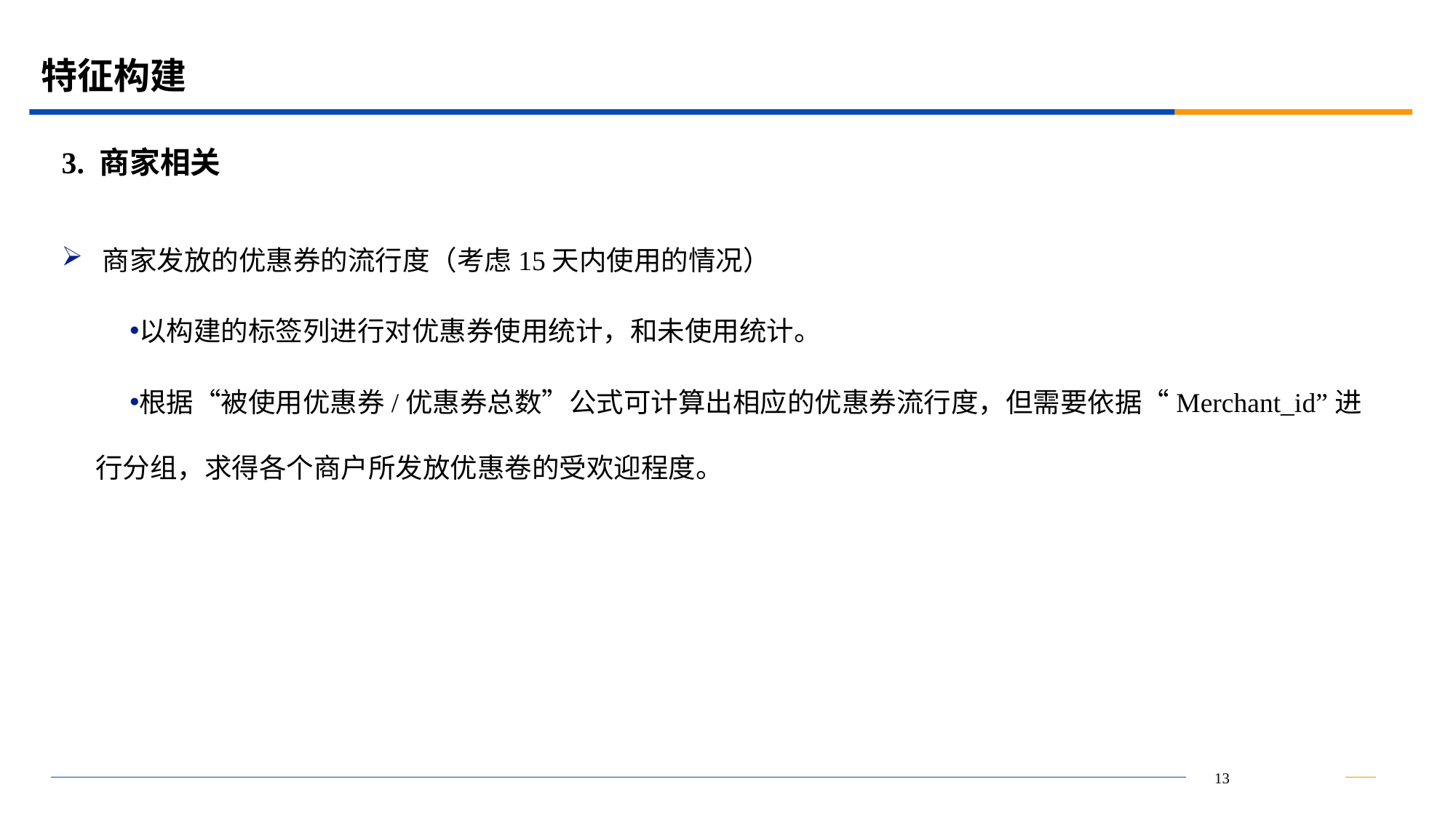

# 特征构建
3. 商家相关
商家发放的优惠券的流行度（考虑15天内使用的情况）
以构建的标签列进行对优惠券使用统计，和未使用统计。
根据“被使用优惠券/优惠券总数”公式可计算出相应的优惠券流行度，但需要依据“Merchant_id”进行分组，求得各个商户所发放优惠卷的受欢迎程度。